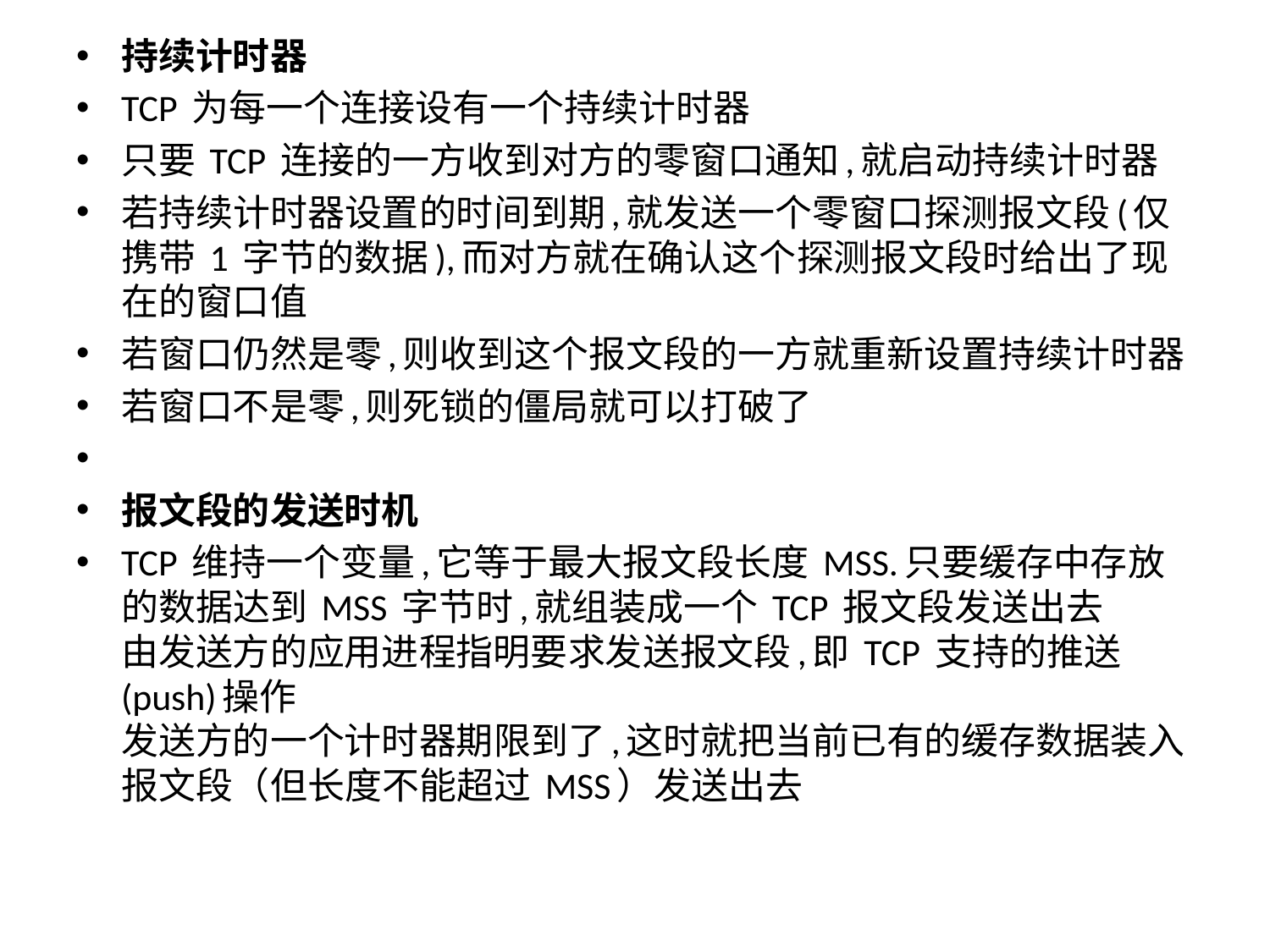

持续计时器
TCP 为每一个连接设有一个持续计时器
只要 TCP 连接的一方收到对方的零窗口通知,就启动持续计时器
若持续计时器设置的时间到期,就发送一个零窗口探测报文段(仅携带 1 字节的数据),而对方就在确认这个探测报文段时给出了现在的窗口值
若窗口仍然是零,则收到这个报文段的一方就重新设置持续计时器
若窗口不是零,则死锁的僵局就可以打破了

报文段的发送时机
TCP 维持一个变量,它等于最大报文段长度 MSS.只要缓存中存放的数据达到 MSS 字节时,就组装成一个 TCP 报文段发送出去
由发送方的应用进程指明要求发送报文段,即 TCP 支持的推送(push)操作
发送方的一个计时器期限到了,这时就把当前已有的缓存数据装入报文段（但长度不能超过 MSS）发送出去